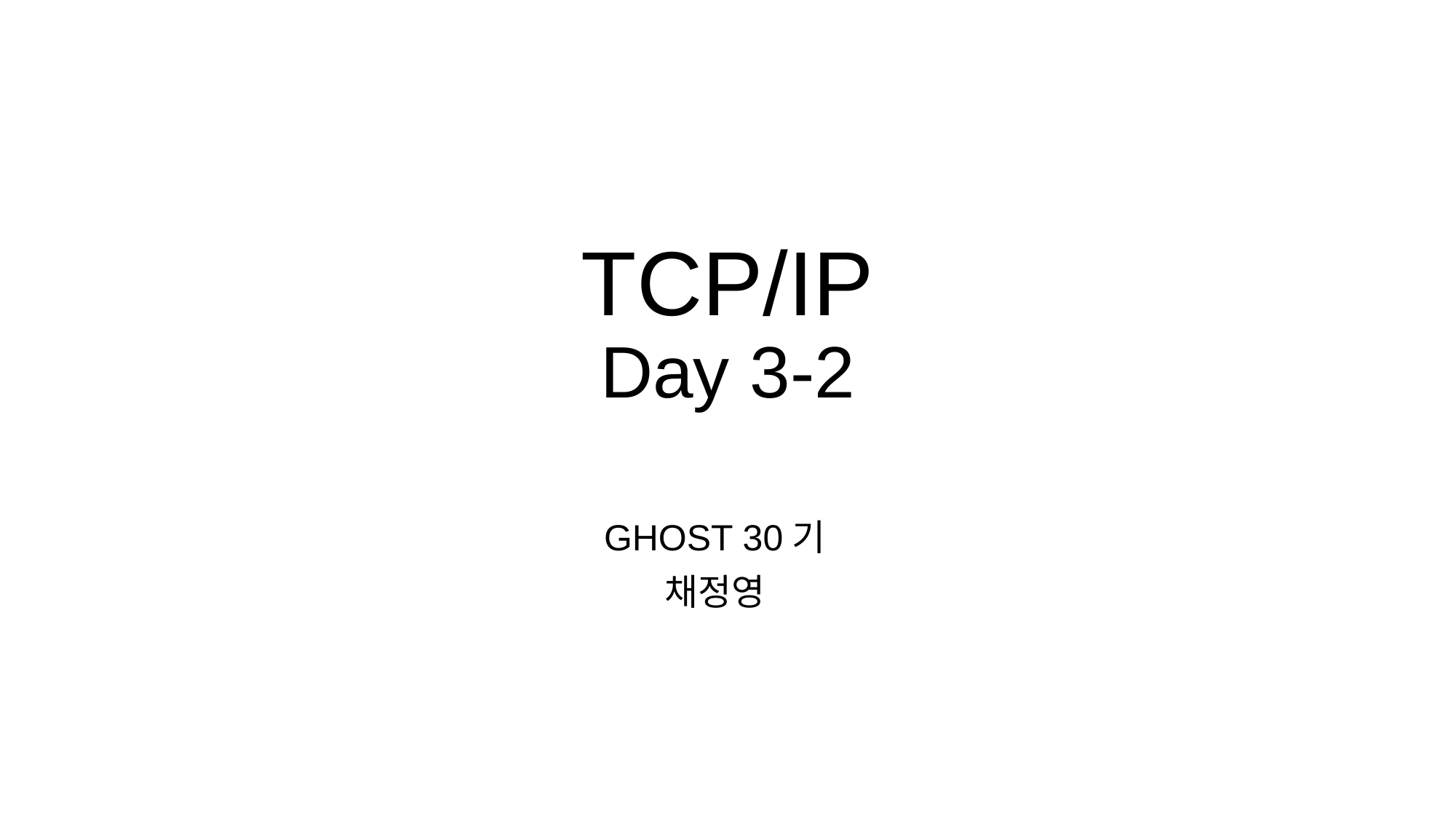

# TCP/IP Day 3-2
GHOST 30기
채정영